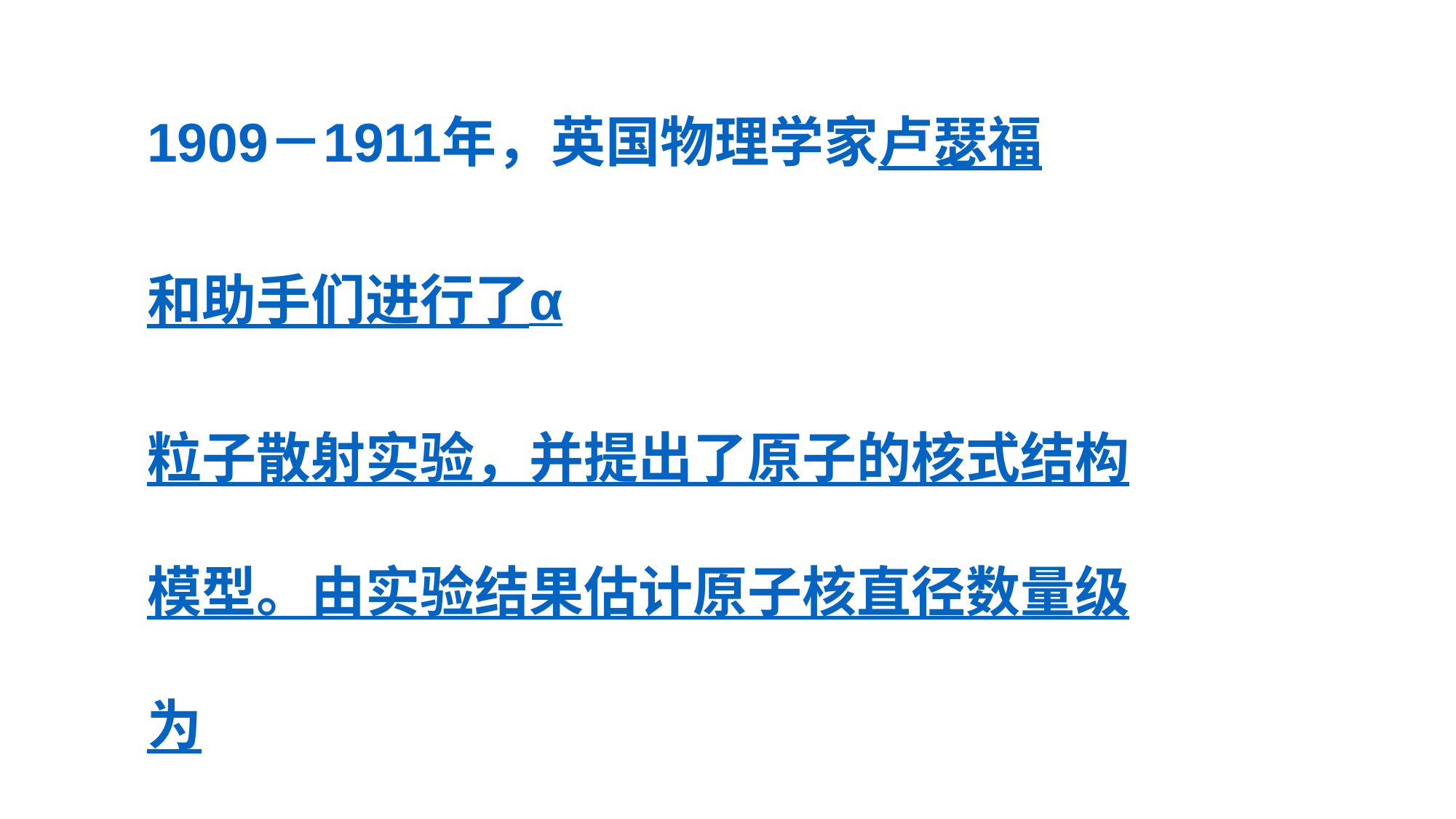

1909－1911年，英国物理学家卢瑟福和助手们进行了α粒子散射实验，并提出了原子的核式结构模型。由实验结果估计原子核直径数量级为10 -15 m